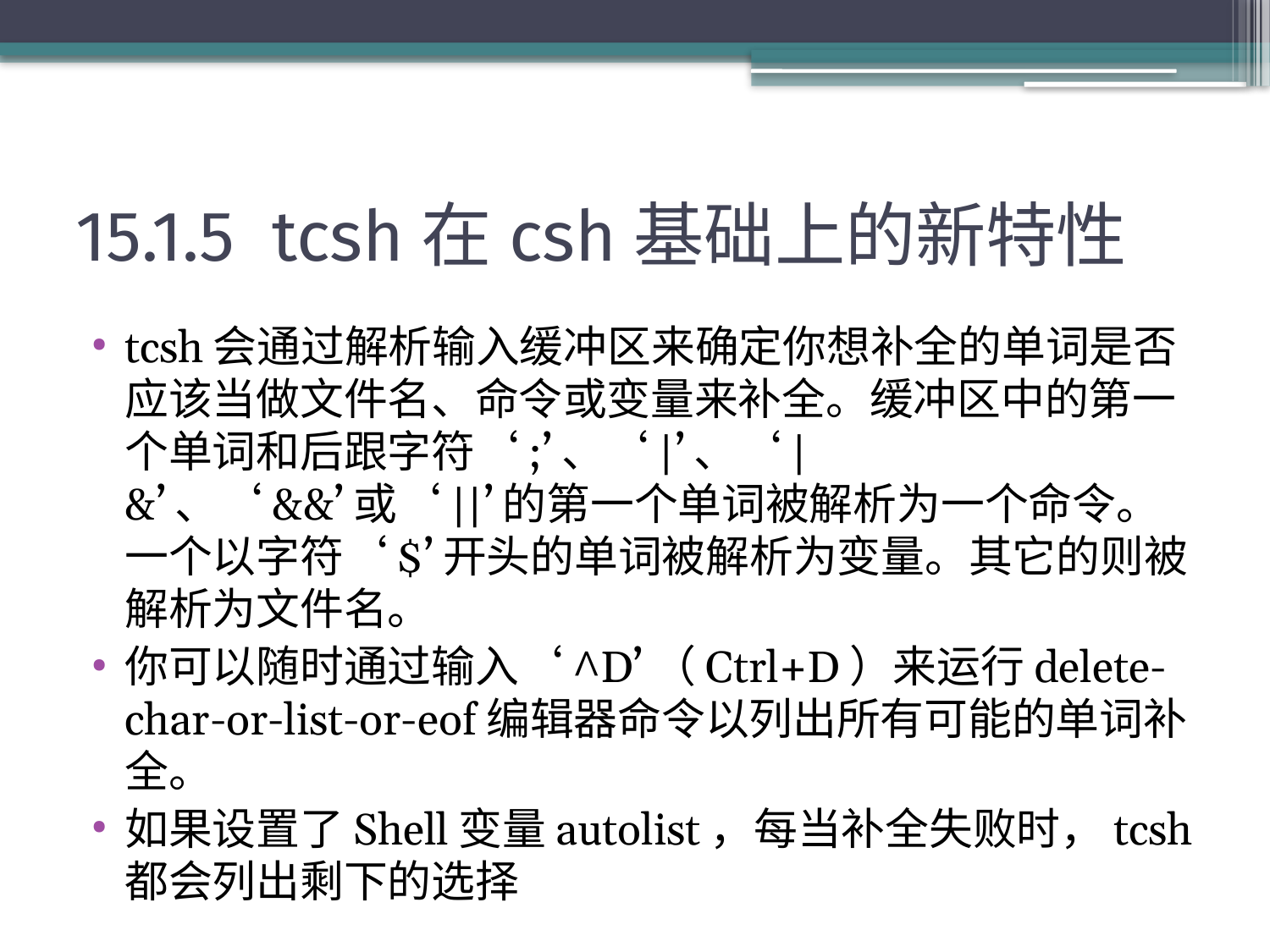

# 15.1.5  tcsh在csh基础上的新特性
tcsh会通过解析输入缓冲区来确定你想补全的单词是否应该当做文件名、命令或变量来补全。缓冲区中的第一个单词和后跟字符‘;’、‘|’、‘|&’、‘&&’或‘||’的第一个单词被解析为一个命令。一个以字符‘$’开头的单词被解析为变量。其它的则被解析为文件名。
你可以随时通过输入‘^D’（Ctrl+D）来运行delete-char-or-list-or-eof编辑器命令以列出所有可能的单词补全。
如果设置了Shell变量autolist，每当补全失败时，tcsh都会列出剩下的选择